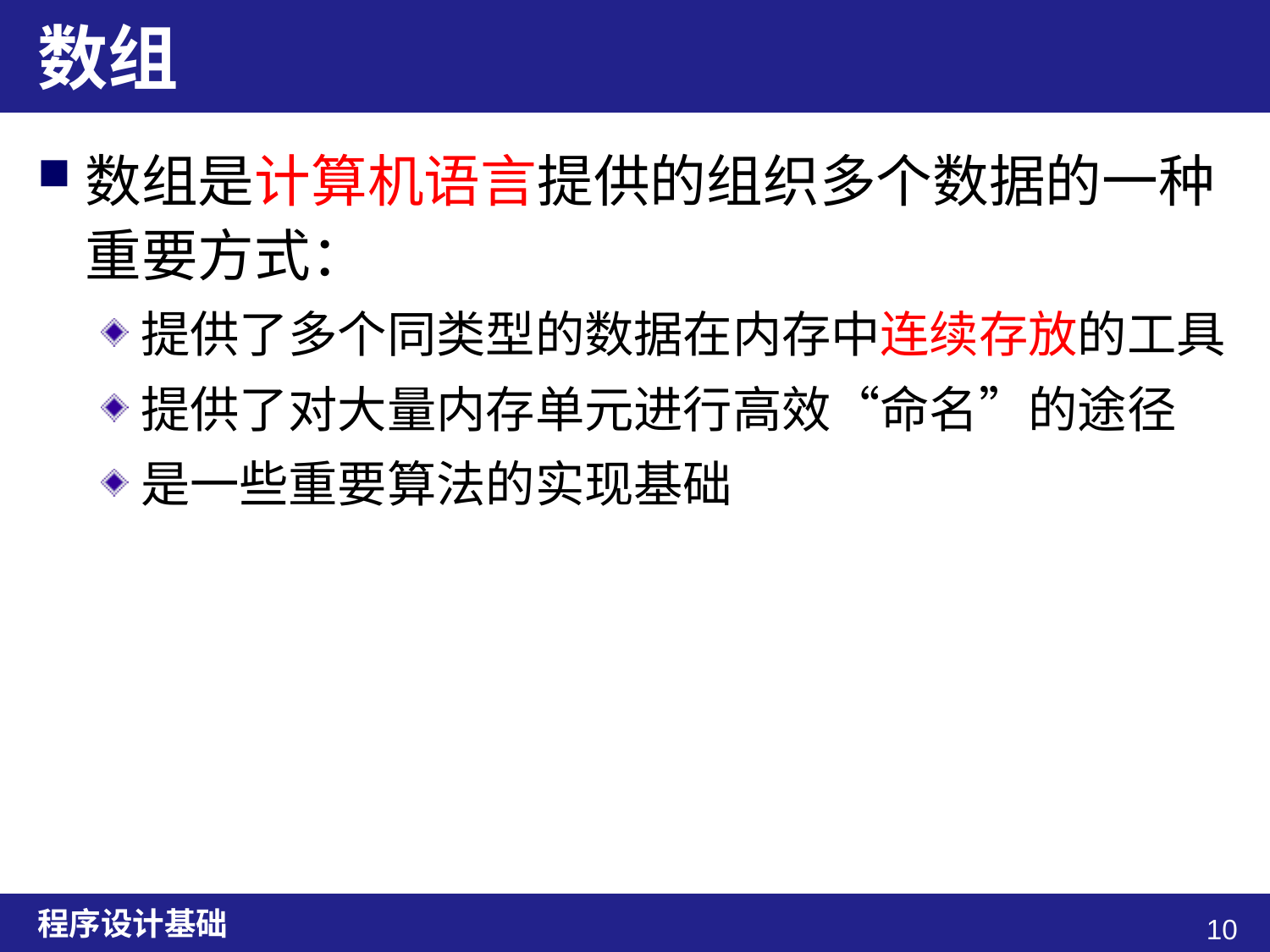

# 数组
数组是计算机语言提供的组织多个数据的一种重要方式：
提供了多个同类型的数据在内存中连续存放的工具
提供了对大量内存单元进行高效“命名”的途径
是一些重要算法的实现基础